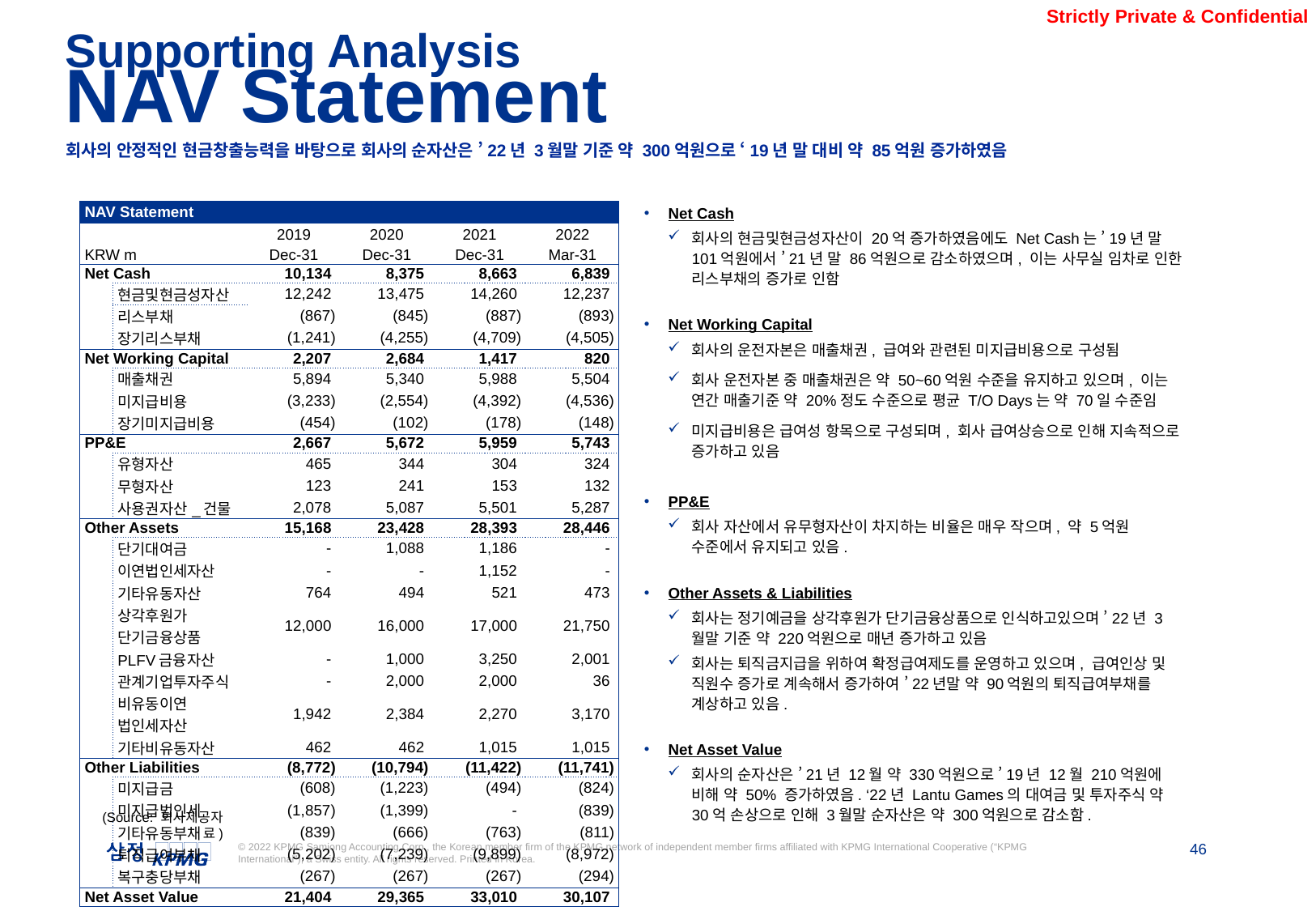

Supporting Analysis
NAV Statement
회사의 안정적인 현금창출능력을 바탕으로 회사의 순자산은 ’22년 3월말 기준 약 300억원으로 ‘19년 말 대비 약 85억원 증가하였음
Net Cash
회사의 현금및현금성자산이 20억 증가하였음에도 Net Cash는 ’19년 말 101억원에서 ’21년 말 86억원으로 감소하였으며, 이는 사무실 임차로 인한 리스부채의 증가로 인함

Net Working Capital
회사의 운전자본은 매출채권, 급여와 관련된 미지급비용으로 구성됨
회사 운전자본 중 매출채권은 약 50~60억원 수준을 유지하고 있으며, 이는 연간 매출기준 약 20%정도 수준으로 평균 T/O Days는 약 70일 수준임
미지급비용은 급여성 항목으로 구성되며, 회사 급여상승으로 인해 지속적으로 증가하고 있음

PP&E
회사 자산에서 유무형자산이 차지하는 비율은 매우 작으며, 약 5억원 수준에서 유지되고 있음.

Other Assets & Liabilities
회사는 정기예금을 상각후원가 단기금융상품으로 인식하고있으며 ’22년 3월말 기준 약 220억원으로 매년 증가하고 있음
회사는 퇴직금지급을 위하여 확정급여제도를 운영하고 있으며, 급여인상 및 직원수 증가로 계속해서 증가하여 ’22년말 약 90억원의 퇴직급여부채를 계상하고 있음.

Net Asset Value
회사의 순자산은 ’21년 12월 약 330억원으로 ’19년 12월 210억원에 비해 약 50% 증가하였음. ‘22년 Lantu Games의 대여금 및 투자주식 약 30억 손상으로 인해 3월말 순자산은 약 300억원으로 감소함.
| NAV Statement |  |  |  |  |  |
| --- | --- | --- | --- | --- | --- |
|  |  | 2019 | 2020 | 2021 | 2022 |
| KRW m |  | Dec-31 | Dec-31 | Dec-31 | Mar-31 |
| Net Cash |  | 10,134 | 8,375 | 8,663 | 6,839 |
|  | 현금및현금성자산 | 12,242 | 13,475 | 14,260 | 12,237 |
|  | 리스부채 | (867) | (845) | (887) | (893) |
|  | 장기리스부채 | (1,241) | (4,255) | (4,709) | (4,505) |
| Net Working Capital |  | 2,207 | 2,684 | 1,417 | 820 |
|  | 매출채권 | 5,894 | 5,340 | 5,988 | 5,504 |
|  | 미지급비용 | (3,233) | (2,554) | (4,392) | (4,536) |
|  | 장기미지급비용 | (454) | (102) | (178) | (148) |
| PP&E |  | 2,667 | 5,672 | 5,959 | 5,743 |
|  | 유형자산 | 465 | 344 | 304 | 324 |
|  | 무형자산 | 123 | 241 | 153 | 132 |
|  | 사용권자산\_건물 | 2,078 | 5,087 | 5,501 | 5,287 |
| Other Assets |  | 15,168 | 23,428 | 28,393 | 28,446 |
|  | 단기대여금 | - | 1,088 | 1,186 | - |
|  | 이연법인세자산 | - | - | 1,152 | - |
|  | 기타유동자산 | 764 | 494 | 521 | 473 |
|  | 상각후원가 단기금융상품 | 12,000 | 16,000 | 17,000 | 21,750 |
|  | PLFV금융자산 | - | 1,000 | 3,250 | 2,001 |
|  | 관계기업투자주식 | - | 2,000 | 2,000 | 36 |
|  | 비유동이연 법인세자산 | 1,942 | 2,384 | 2,270 | 3,170 |
|  | 기타비유동자산 | 462 | 462 | 1,015 | 1,015 |
| Other Liabilities |  | (8,772) | (10,794) | (11,422) | (11,741) |
|  | 미지급금 | (608) | (1,223) | (494) | (824) |
|  | 미지급법인세 | (1,857) | (1,399) | - | (839) |
|  | 기타유동부채 | (839) | (666) | (763) | (811) |
|  | 퇴직급여부채 | (5,202) | (7,239) | (9,899) | (8,972) |
|  | 복구충당부채 | (267) | (267) | (267) | (294) |
| Net Asset Value |  | 21,404 | 29,365 | 33,010 | 30,107 |
(Source: 회사제공자료)